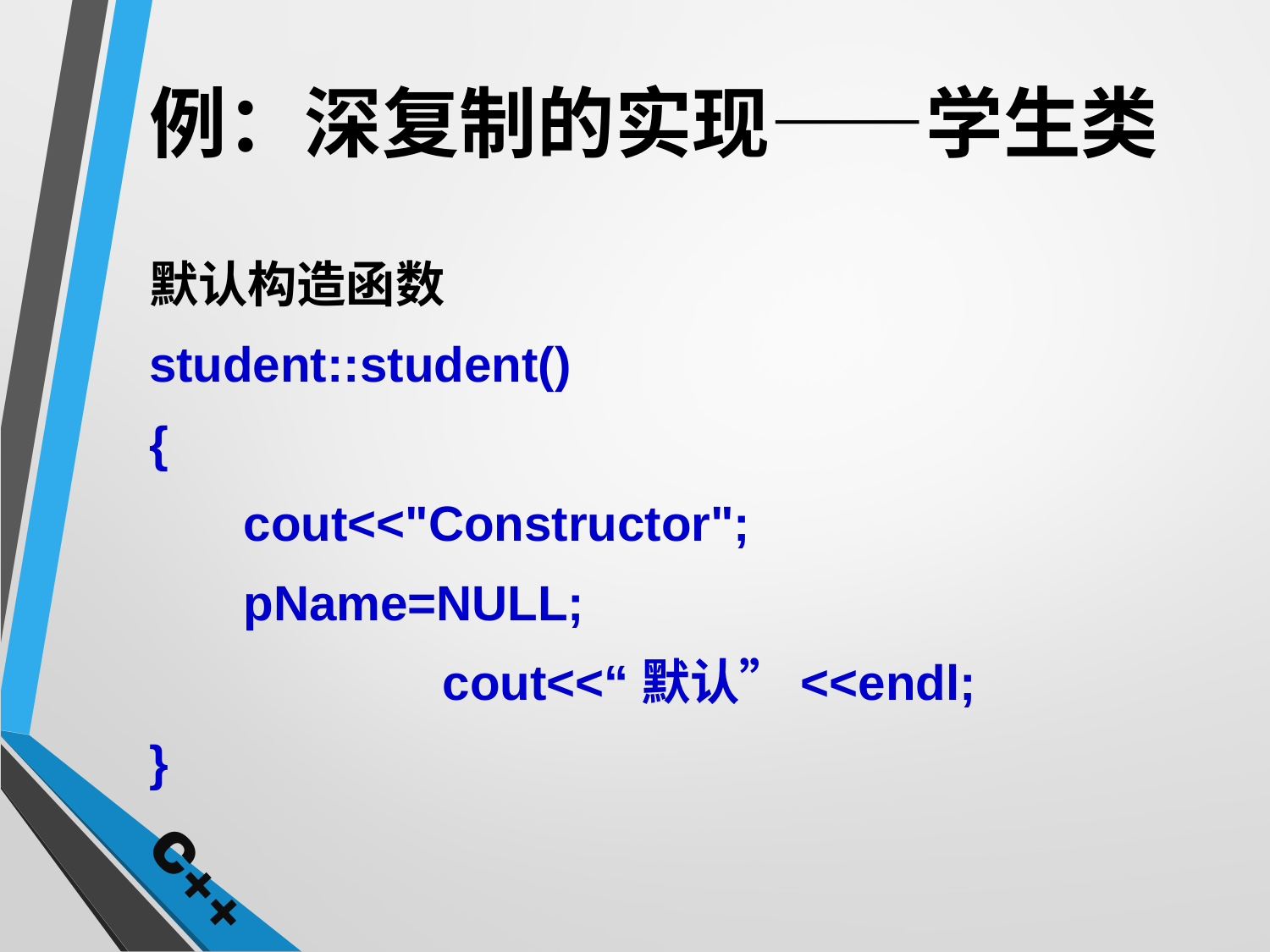

# 例：深复制的实现——学生类
默认构造函数
student::student()
{
	    cout<<"Constructor";
	    pName=NULL;
	 		cout<<“默认”<<endl;
}